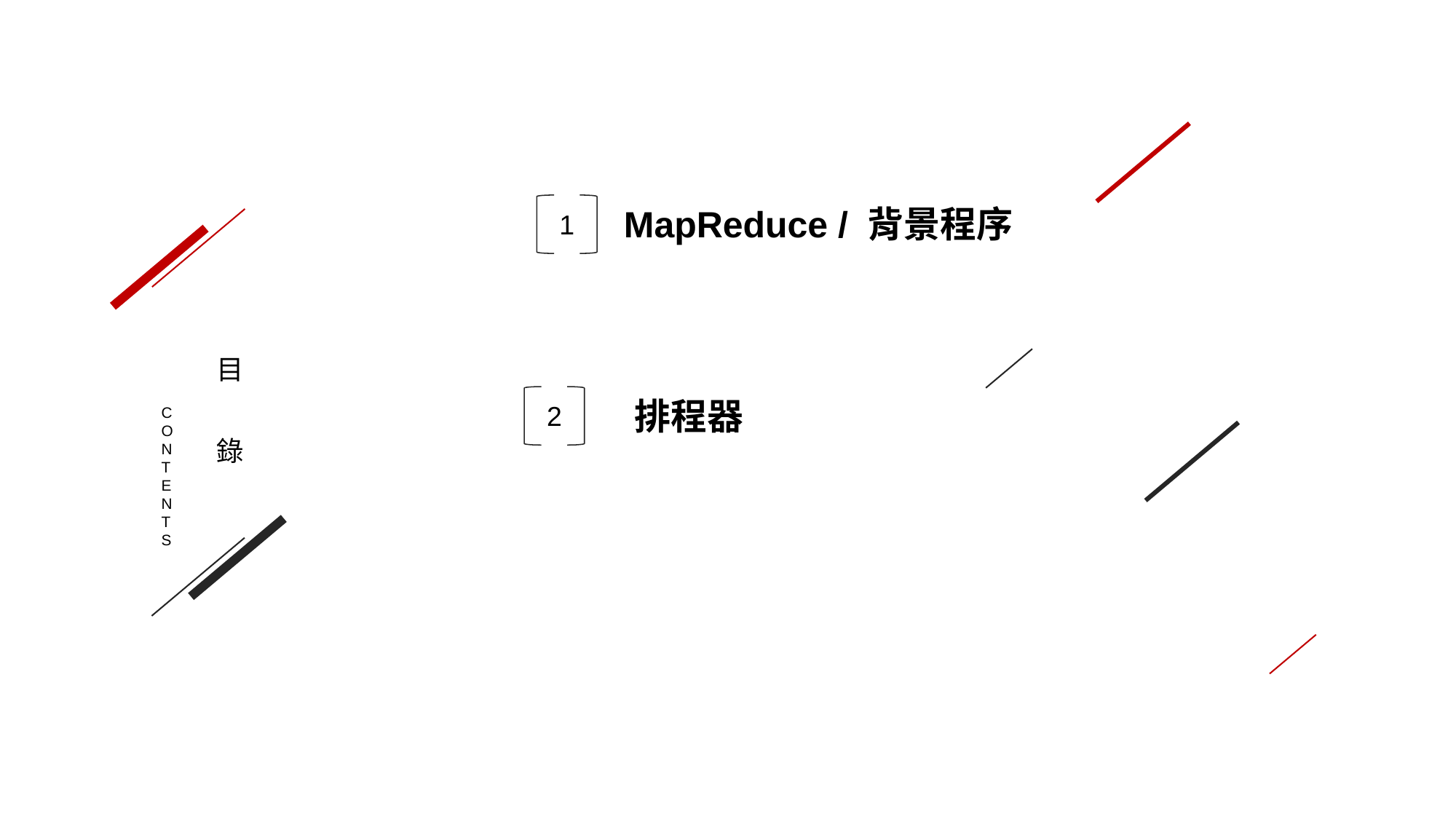

MapReduce / 背景程序
1
目
錄

2
排程器
CONTENTS